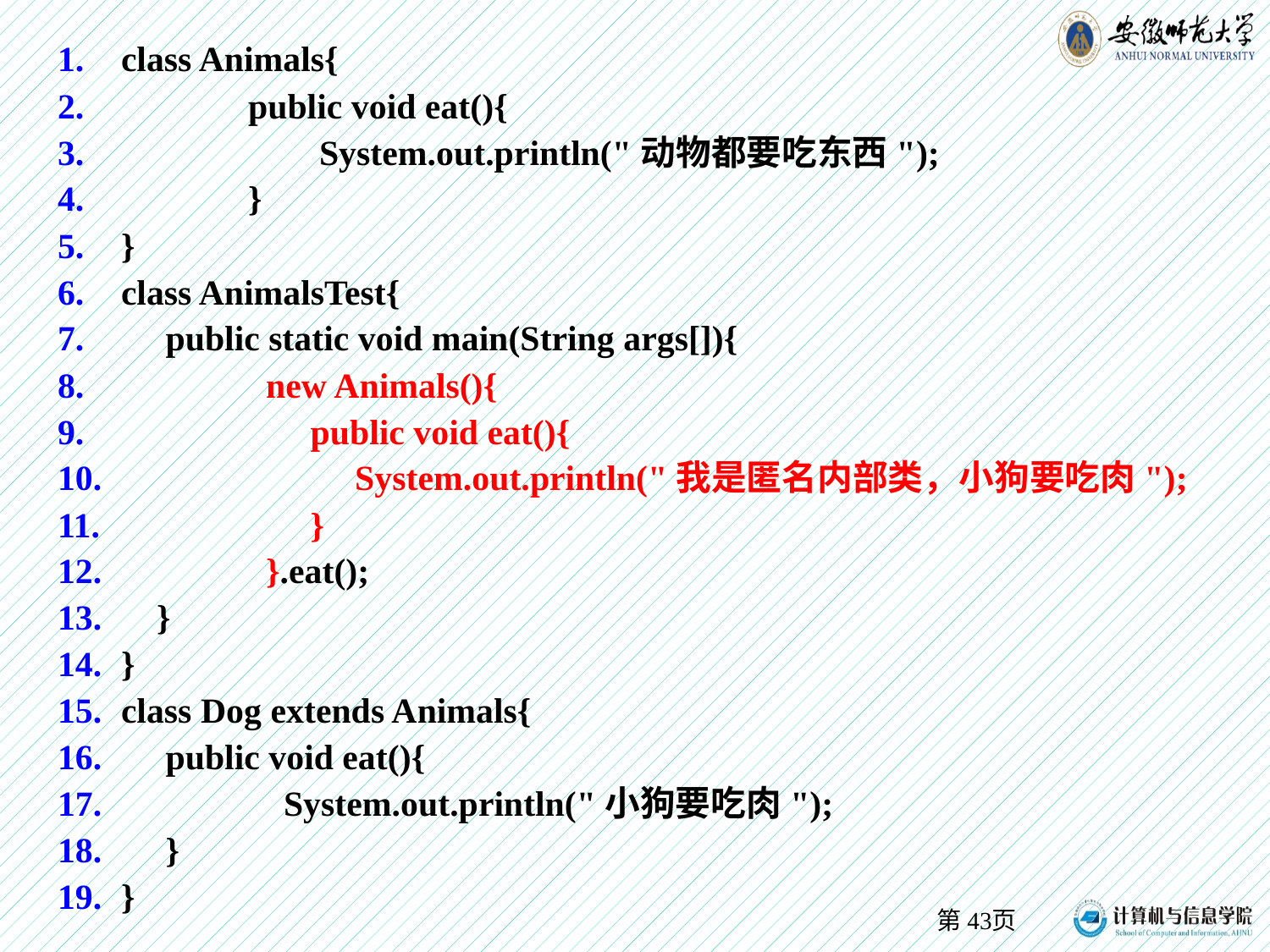

class Animals{
	public void eat(){
	        System.out.println("动物都要吃东西");
	}
}
class AnimalsTest{
     public static void main(String args[]){
	  new Animals(){
	       public void eat(){
	            System.out.println("我是匿名内部类，小狗要吃肉");
	       }
	  }.eat();
    }
}
class Dog extends Animals{
     public void eat(){
	    System.out.println("小狗要吃肉");
     }
}
第43页